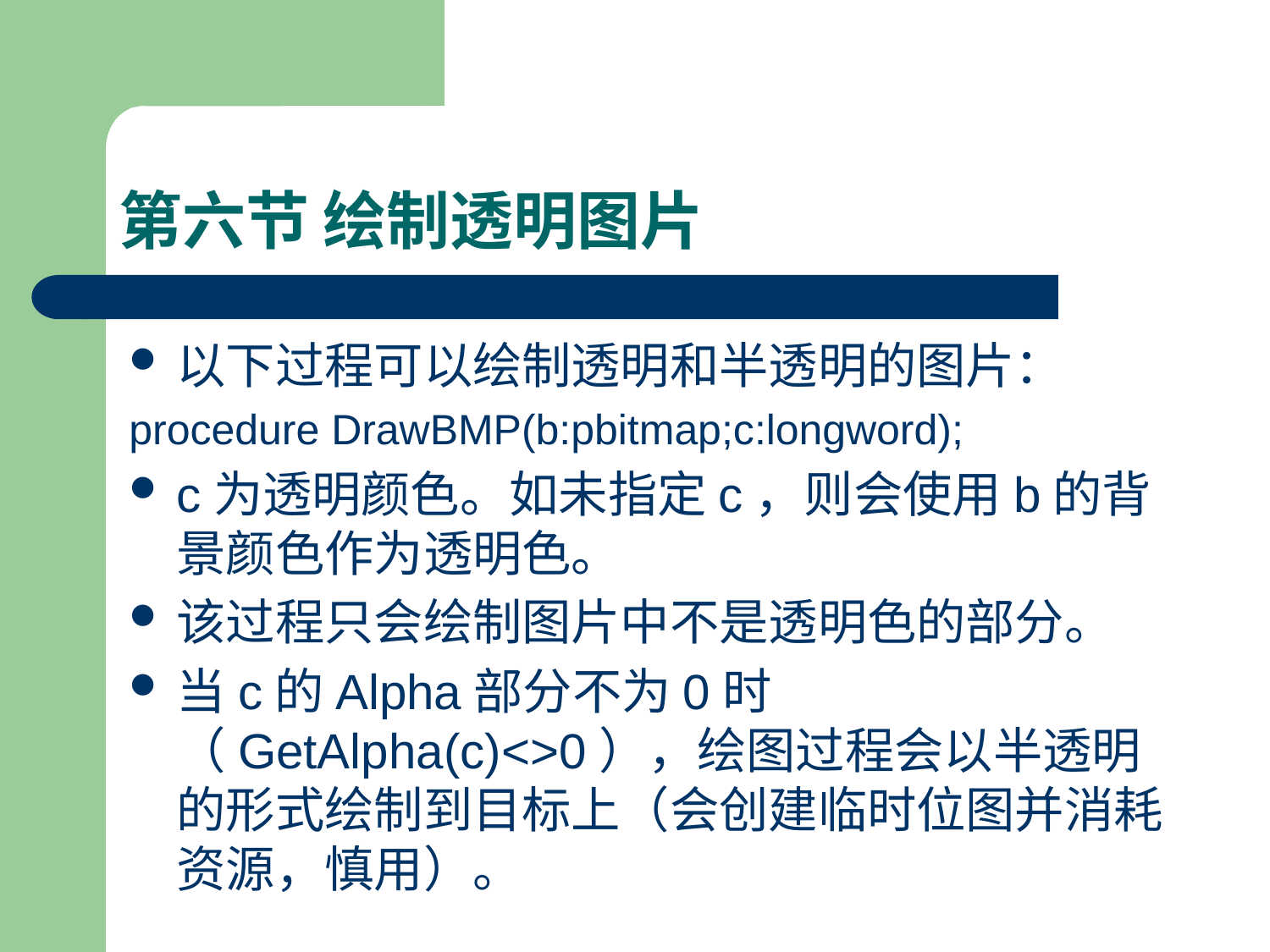

# 第六节 绘制透明图片
以下过程可以绘制透明和半透明的图片：
procedure DrawBMP(b:pbitmap;c:longword);
c为透明颜色。如未指定c，则会使用b的背景颜色作为透明色。
该过程只会绘制图片中不是透明色的部分。
当c的Alpha部分不为0时（GetAlpha(c)<>0），绘图过程会以半透明的形式绘制到目标上（会创建临时位图并消耗资源，慎用）。